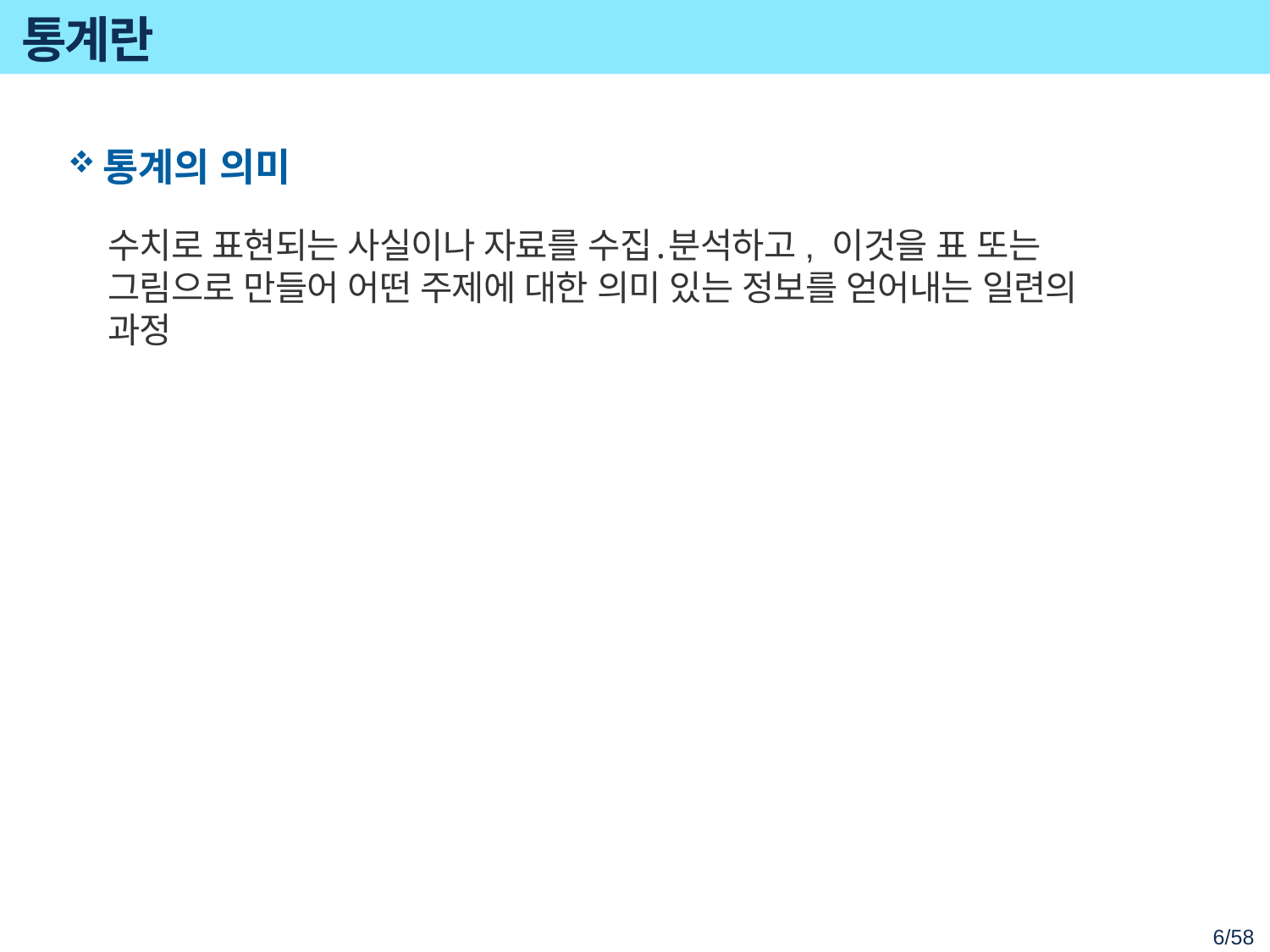

# 통계란
통계의 의미
수치로 표현되는 사실이나 자료를 수집․분석하고, 이것을 표 또는 그림으로 만들어 어떤 주제에 대한 의미 있는 정보를 얻어내는 일련의 과정